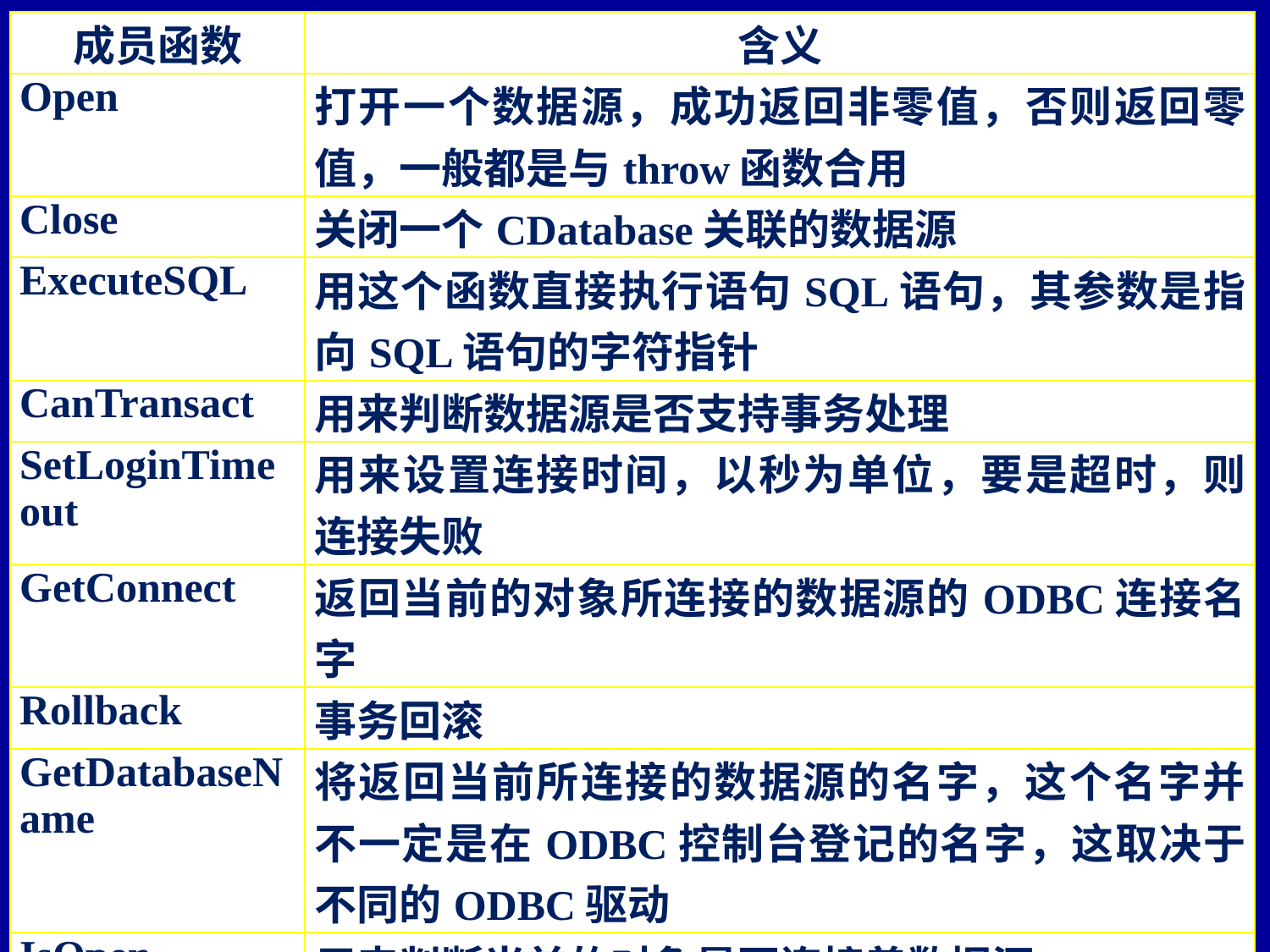

| 成员函数 | 含义 |
| --- | --- |
| Open | 打开一个数据源，成功返回非零值，否则返回零值，一般都是与throw函数合用 |
| Close | 关闭一个CDatabase关联的数据源 |
| ExecuteSQL | 用这个函数直接执行语句SQL语句，其参数是指向SQL语句的字符指针 |
| CanTransact | 用来判断数据源是否支持事务处理 |
| SetLoginTimeout | 用来设置连接时间，以秒为单位，要是超时，则连接失败 |
| GetConnect | 返回当前的对象所连接的数据源的ODBC连接名字 |
| Rollback | 事务回滚 |
| GetDatabaseName | 将返回当前所连接的数据源的名字，这个名字并不一定是在ODBC控制台登记的名字，这取决于不同的ODBC驱动 |
| IsOpen | 用来判断当前的对象是否连接着数据源 |
| CanUpdate | 用来判断数据源是否可以修改 |
| BeginTrans | 开始一个事务的操作 |
| CommitTrans | 提交一个数据库事务 |